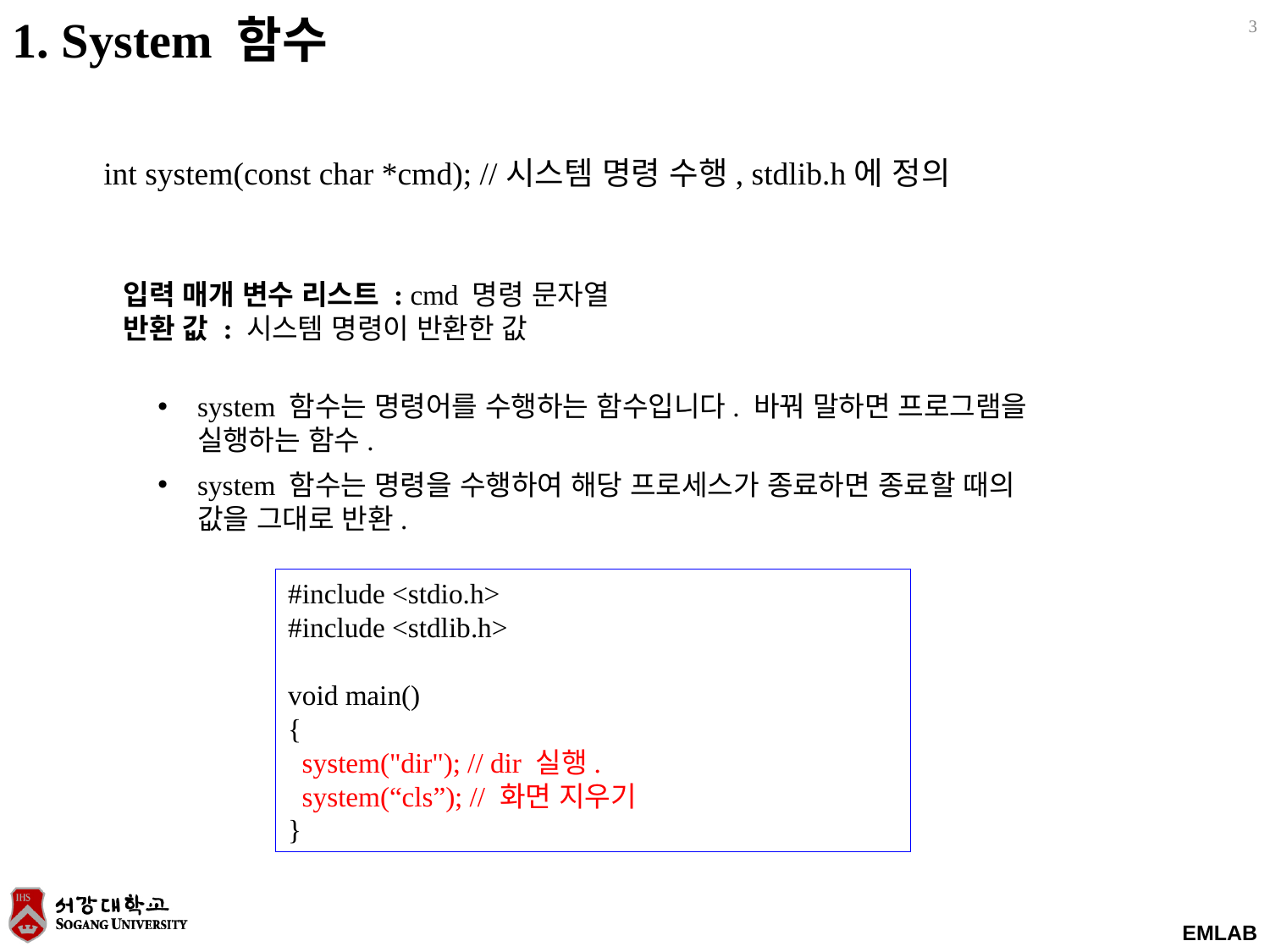

3
1. System 함수
int system(const char *cmd); //시스템 명령 수행, stdlib.h에 정의

입력 매개 변수 리스트 : cmd 명령 문자열
반환 값 : 시스템 명령이 반환한 값
system 함수는 명령어를 수행하는 함수입니다. 바꿔 말하면 프로그램을 실행하는 함수.
system 함수는 명령을 수행하여 해당 프로세스가 종료하면 종료할 때의 값을 그대로 반환.
#include <stdio.h>
#include <stdlib.h>

void main()
{
  system("dir"); // dir 실행.
  system(“cls”); // 화면 지우기
}